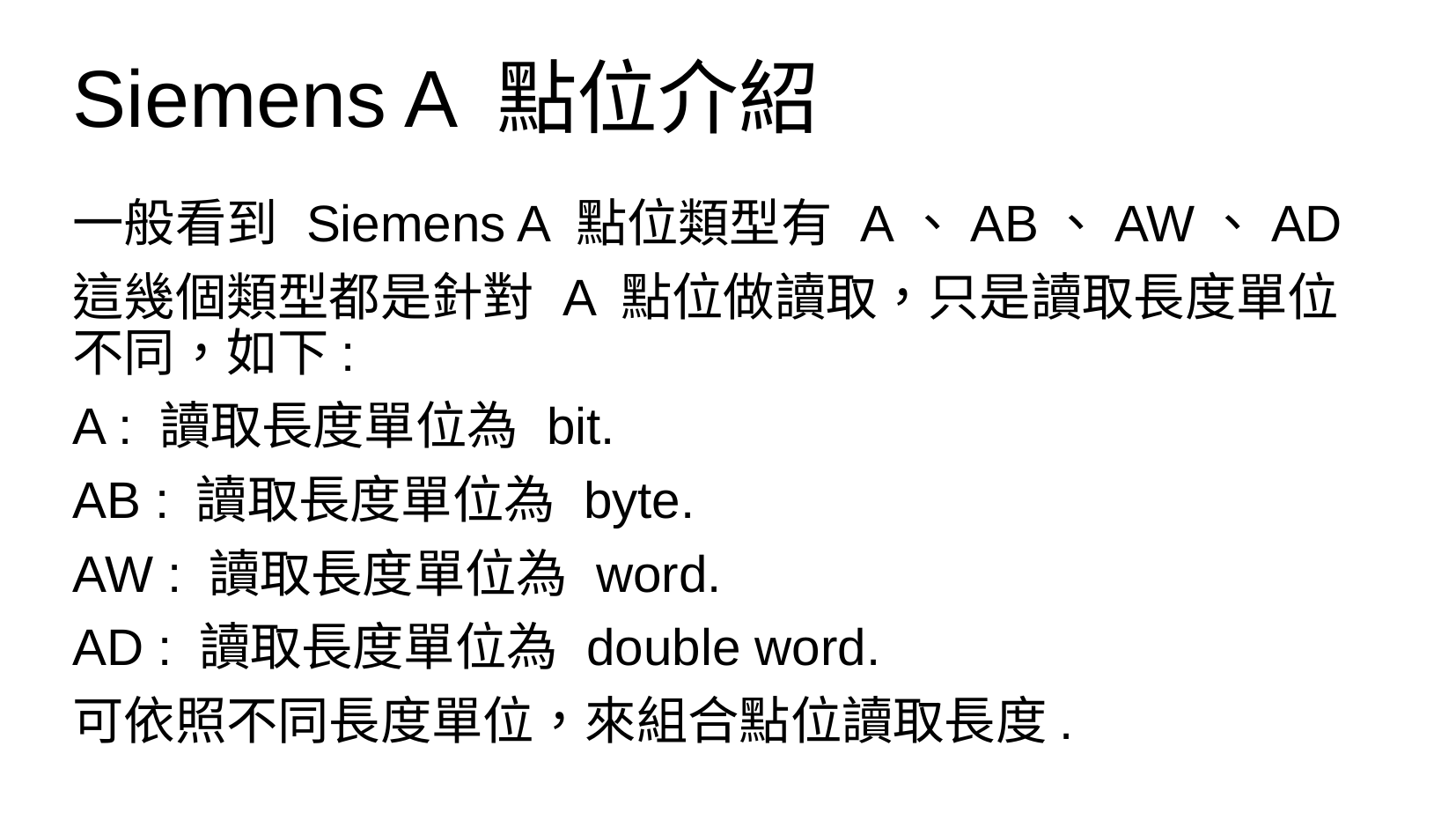

# Siemens A 點位介紹
一般看到 Siemens A 點位類型有 A、AB、AW、AD
這幾個類型都是針對 A 點位做讀取，只是讀取長度單位不同，如下:
A : 讀取長度單位為 bit.
AB : 讀取長度單位為 byte.
AW : 讀取長度單位為 word.
AD : 讀取長度單位為 double word.
可依照不同長度單位，來組合點位讀取長度.